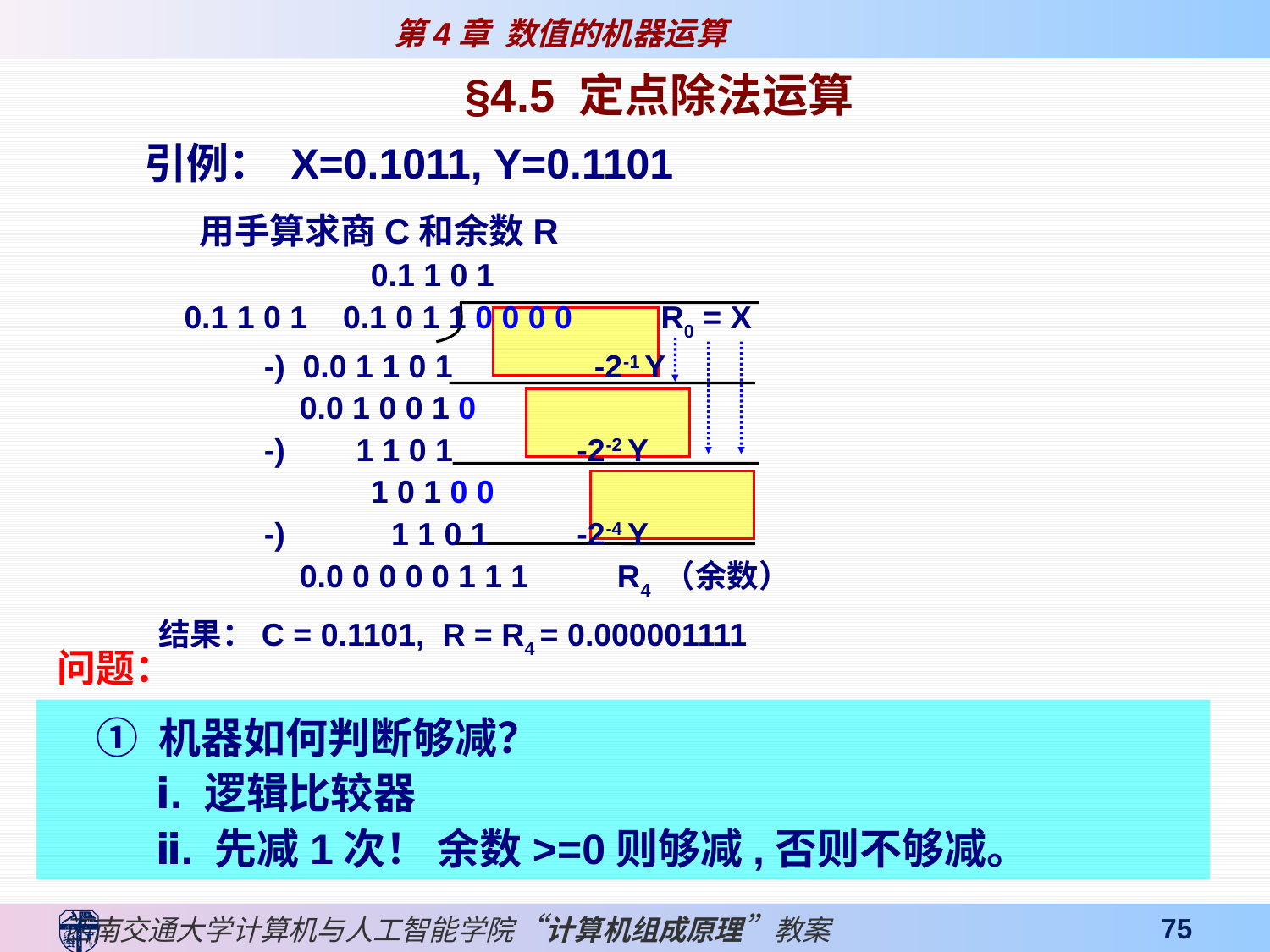

§4.5 定点除法运算
     引例： X=0.1011, Y=0.1101
             用手算求商C和余数R
                                0.1 1 0 1
           0.1 1 0 1    0.1 0 1 1 0 0 0 0          R0 = X
                    -)  0.0 1 1 0 1                -2-1 Y
                        0.0 1 0 0 1 0
                    -)        1 1 0 1              -2-2 Y
                                1 0 1 0 0
                    -)            1 1 0 1          -2-4 Y
                        0.0 0 0 0 0 1 1 1          R4 （余数）
         结果：C = 0.1101,  R = R4 = 0.000001111

    问题：
     ① 机器如何判断够减？
         ⅰ. 逻辑比较器
         ⅱ. 先减1次！ 余数>=0则够减,否则不够减。